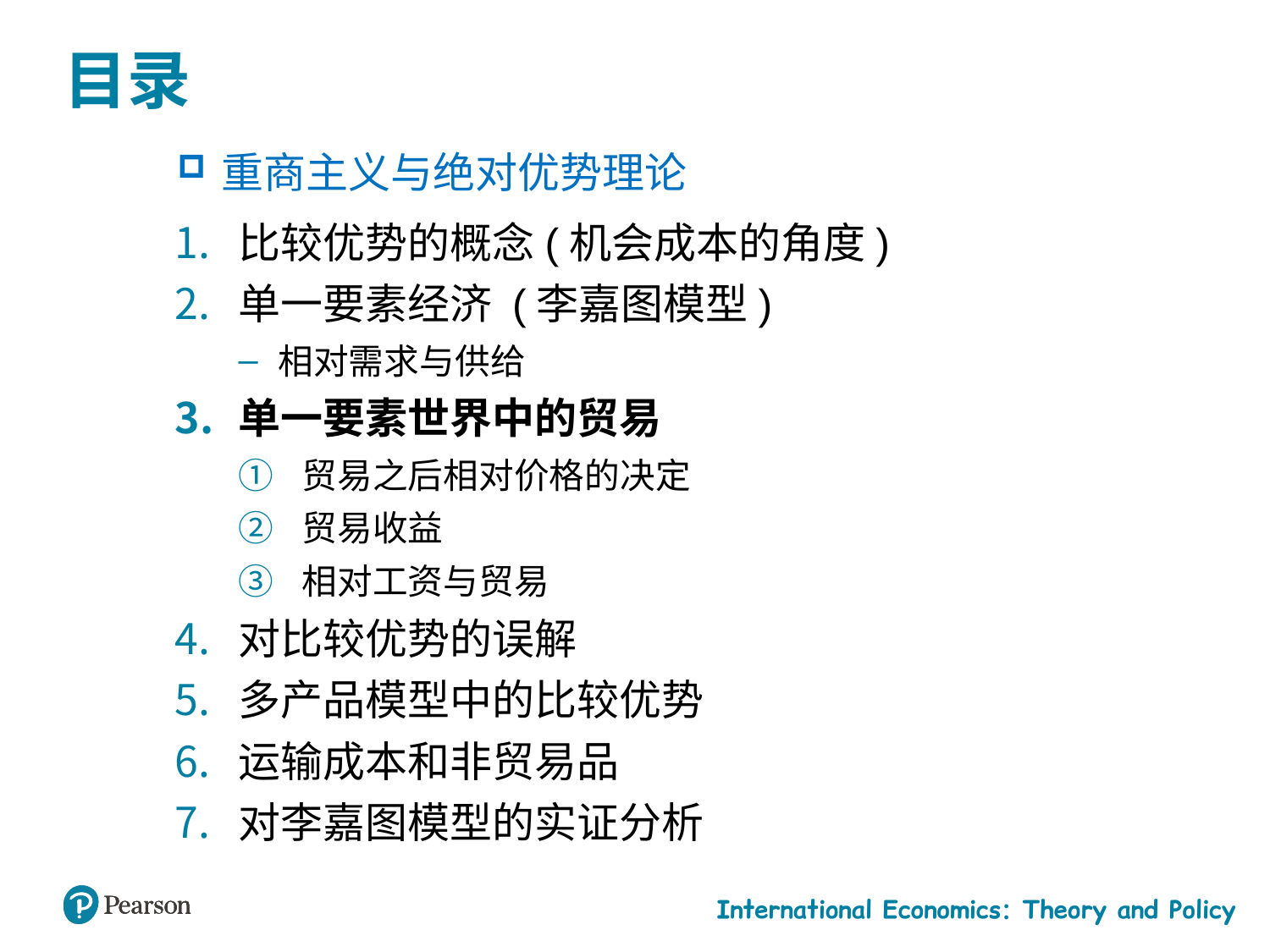

# 目录
 重商主义与绝对优势理论
比较优势的概念(机会成本的角度)
单一要素经济 (李嘉图模型)
相对需求与供给
单一要素世界中的贸易
贸易之后相对价格的决定
贸易收益
相对工资与贸易
对比较优势的误解
多产品模型中的比较优势
运输成本和非贸易品
对李嘉图模型的实证分析